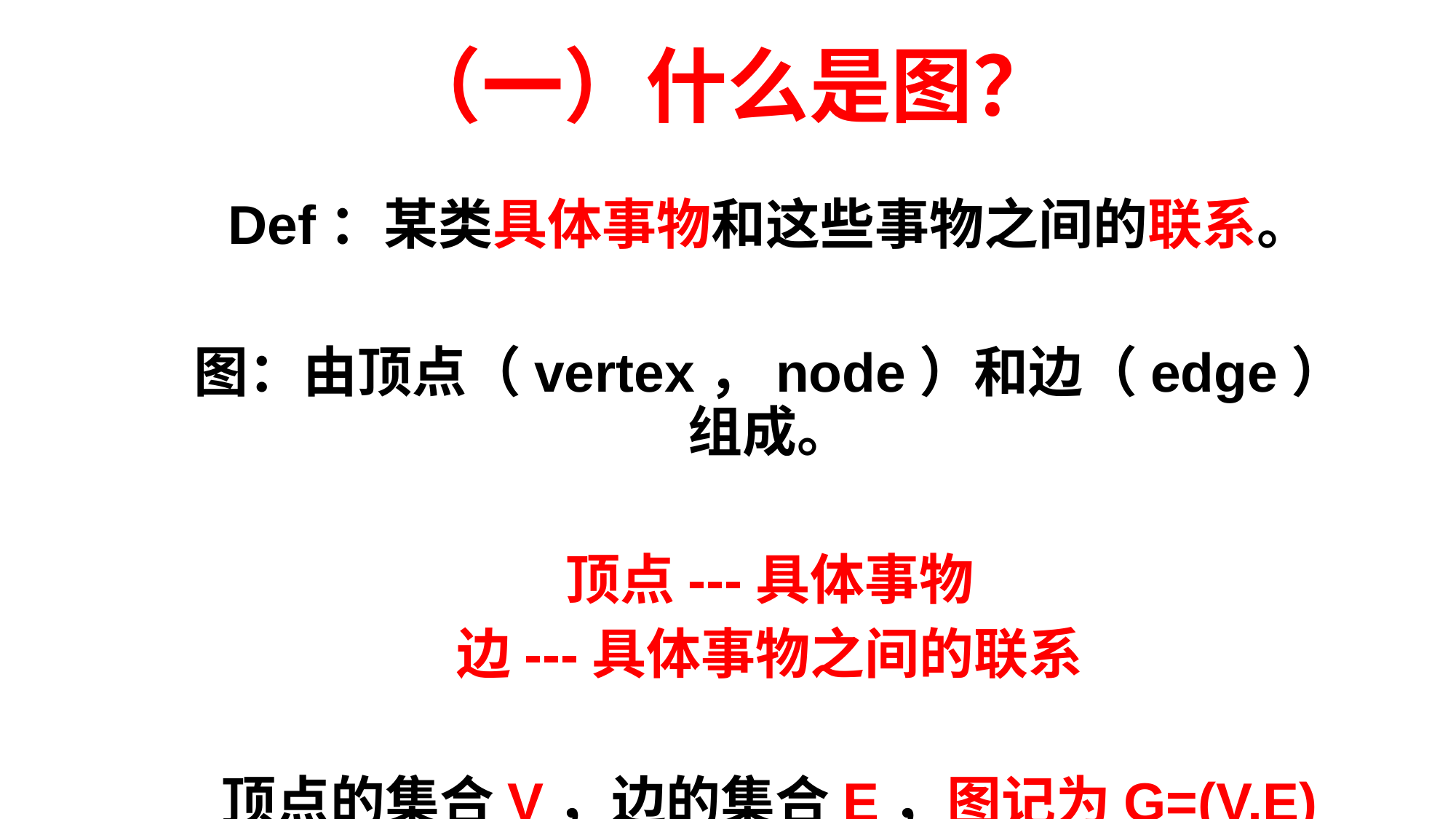

# （一）什么是图？
Def：某类具体事物和这些事物之间的联系。

图：由顶点（vertex，node）和边（edge）组成。

顶点---具体事物
边---具体事物之间的联系

顶点的集合V，边的集合E，图记为G=(V,E)